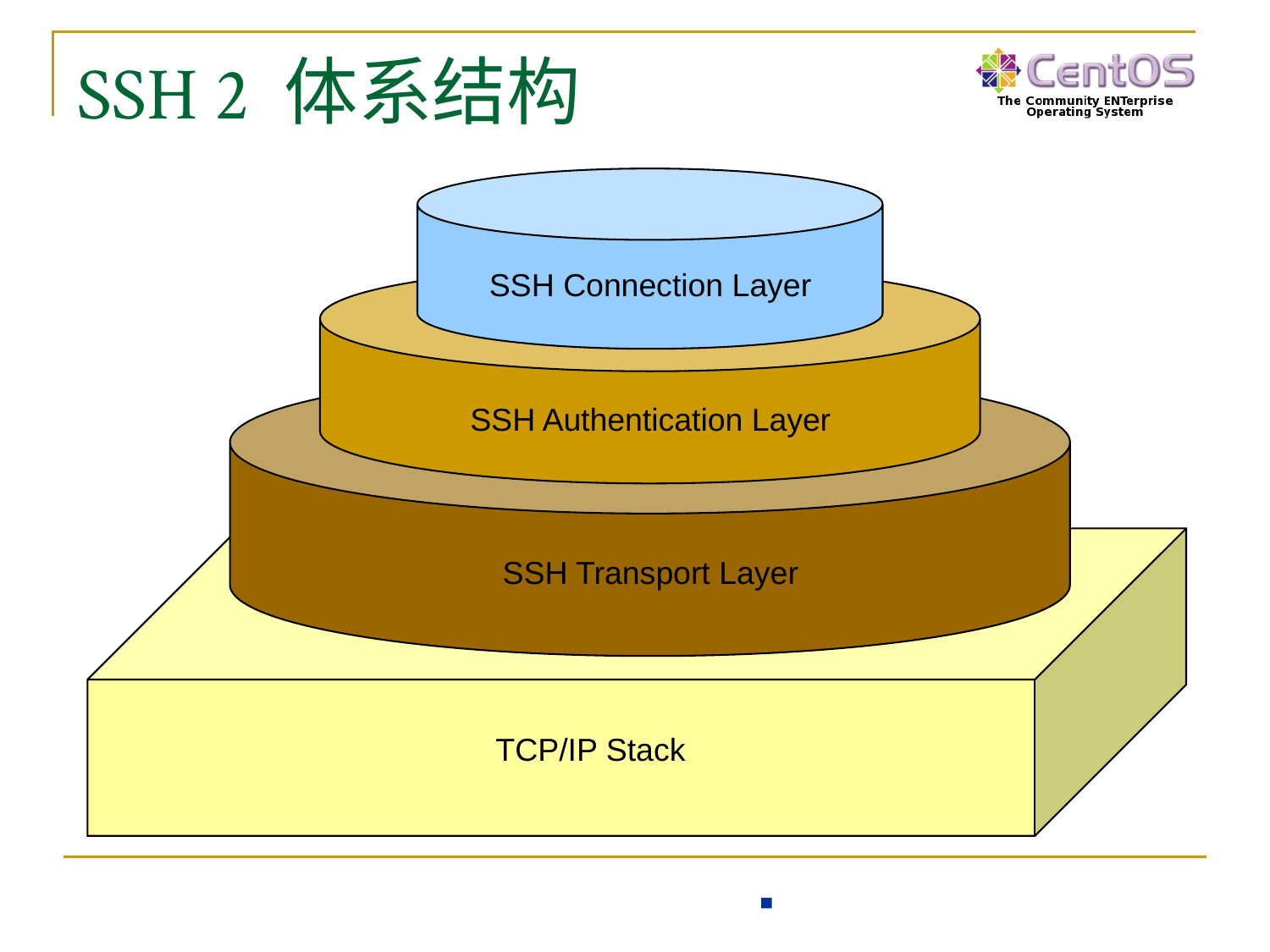

# SSH 2 体系结构

SSH Connection Layer

SSH Authentication Layer

SSH Transport Layer

TCP/IP Stack